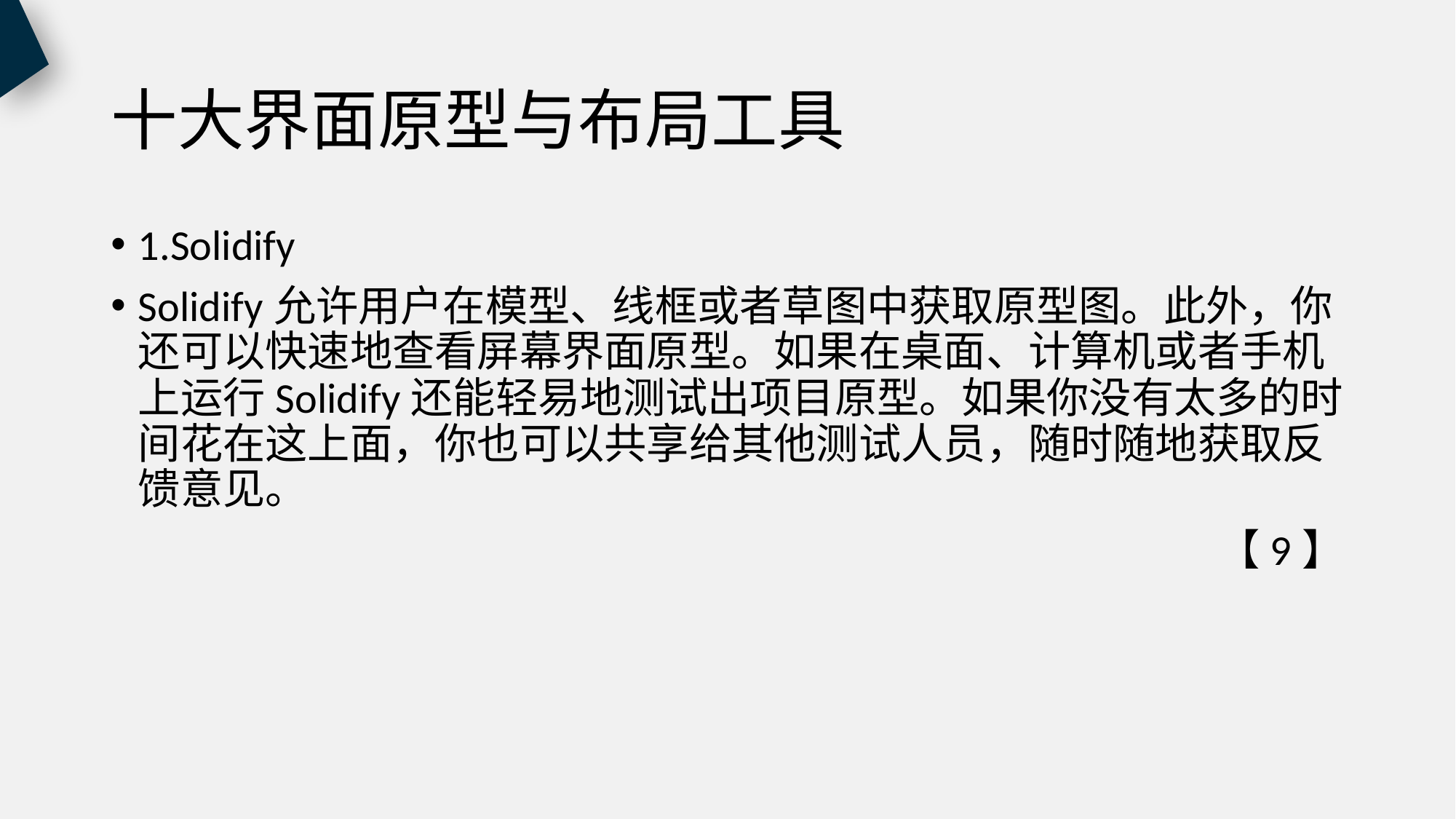

# 十大界面原型与布局工具
1.Solidify
Solidify允许用户在模型、线框或者草图中获取原型图。此外，你还可以快速地查看屏幕界面原型。如果在桌面、计算机或者手机上运行Solidify还能轻易地测试出项目原型。如果你没有太多的时间花在这上面，你也可以共享给其他测试人员，随时随地获取反馈意见。
【9】